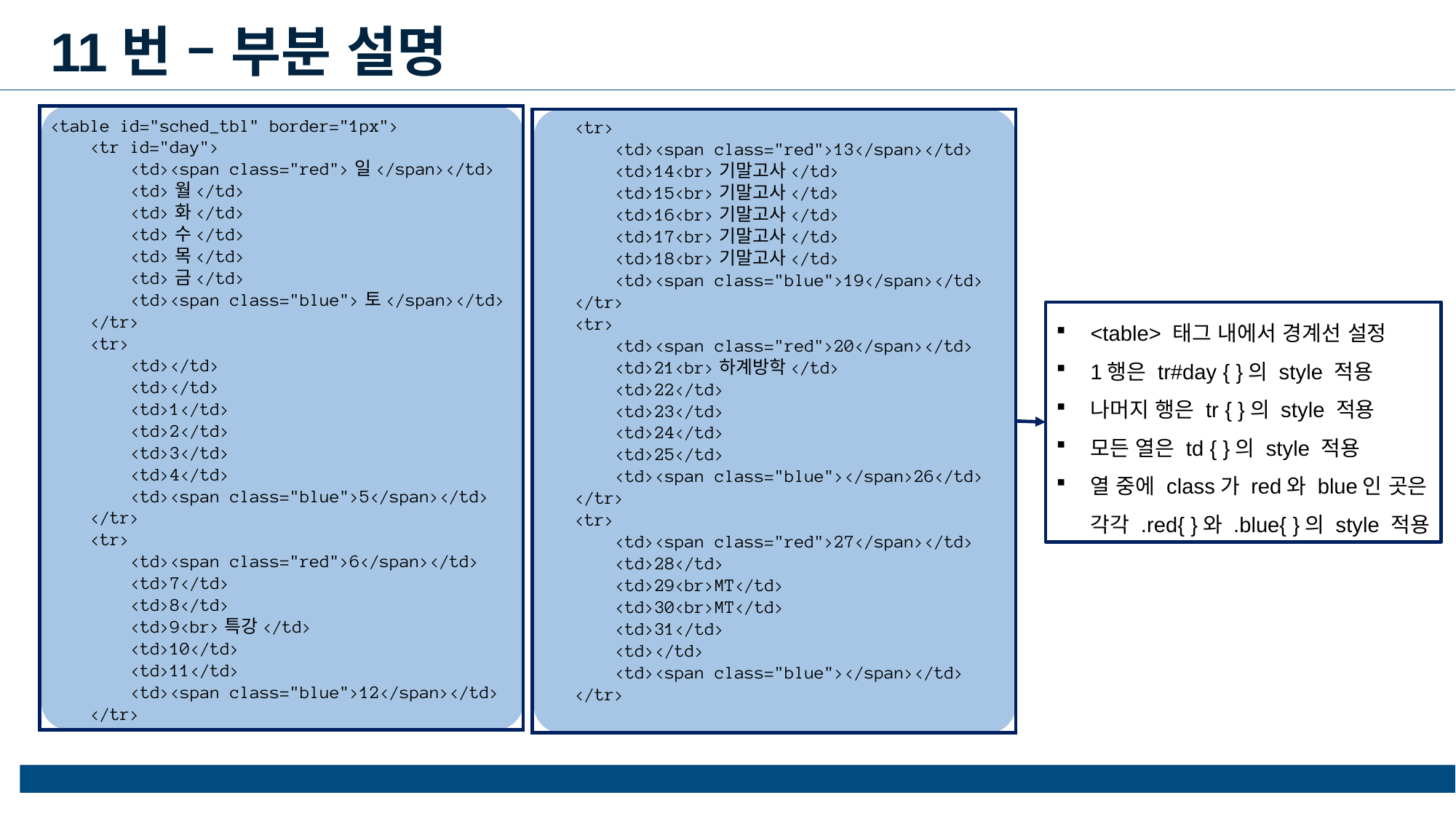

11번 – 부분 설명

<table id="sched_tbl" border="1px">
    <tr id="day">
        <td><span class="red">일</span></td>
        <td>월</td>
        <td>화</td>
        <td>수</td>
        <td>목</td>
        <td>금</td>
        <td><span class="blue">토</span></td>
    </tr>
    <tr>
        <td></td>
        <td></td>
        <td>1</td>
        <td>2</td>
        <td>3</td>
        <td>4</td>
        <td><span class="blue">5</span></td>
    </tr>
    <tr>
        <td><span class="red">6</span></td>
        <td>7</td>
        <td>8</td>
        <td>9<br>특강</td>
        <td>10</td>
        <td>11</td>
        <td><span class="blue">12</span></td>
    </tr>

    <tr>
        <td><span class="red">13</span></td>
        <td>14<br>기말고사</td>
        <td>15<br>기말고사</td>
        <td>16<br>기말고사</td>
        <td>17<br>기말고사</td>
        <td>18<br>기말고사</td>
        <td><span class="blue">19</span></td>
    </tr>
    <tr>
        <td><span class="red">20</span></td>
        <td>21<br>하계방학</td>
        <td>22</td>
        <td>23</td>
        <td>24</td>
        <td>25</td>
        <td><span class="blue"></span>26</td>
    </tr>
    <tr>
        <td><span class="red">27</span></td>
        <td>28</td>
        <td>29<br>MT</td>
        <td>30<br>MT</td>
        <td>31</td>
        <td></td>
        <td><span class="blue"></span></td>
    </tr>
<table> 태그 내에서 경계선 설정
1행은 tr#day { }의 style 적용
나머지 행은 tr { }의 style 적용
모든 열은 td { }의 style 적용
열 중에 class가 red와 blue인 곳은 각각 .red{ }와 .blue{ }의 style 적용